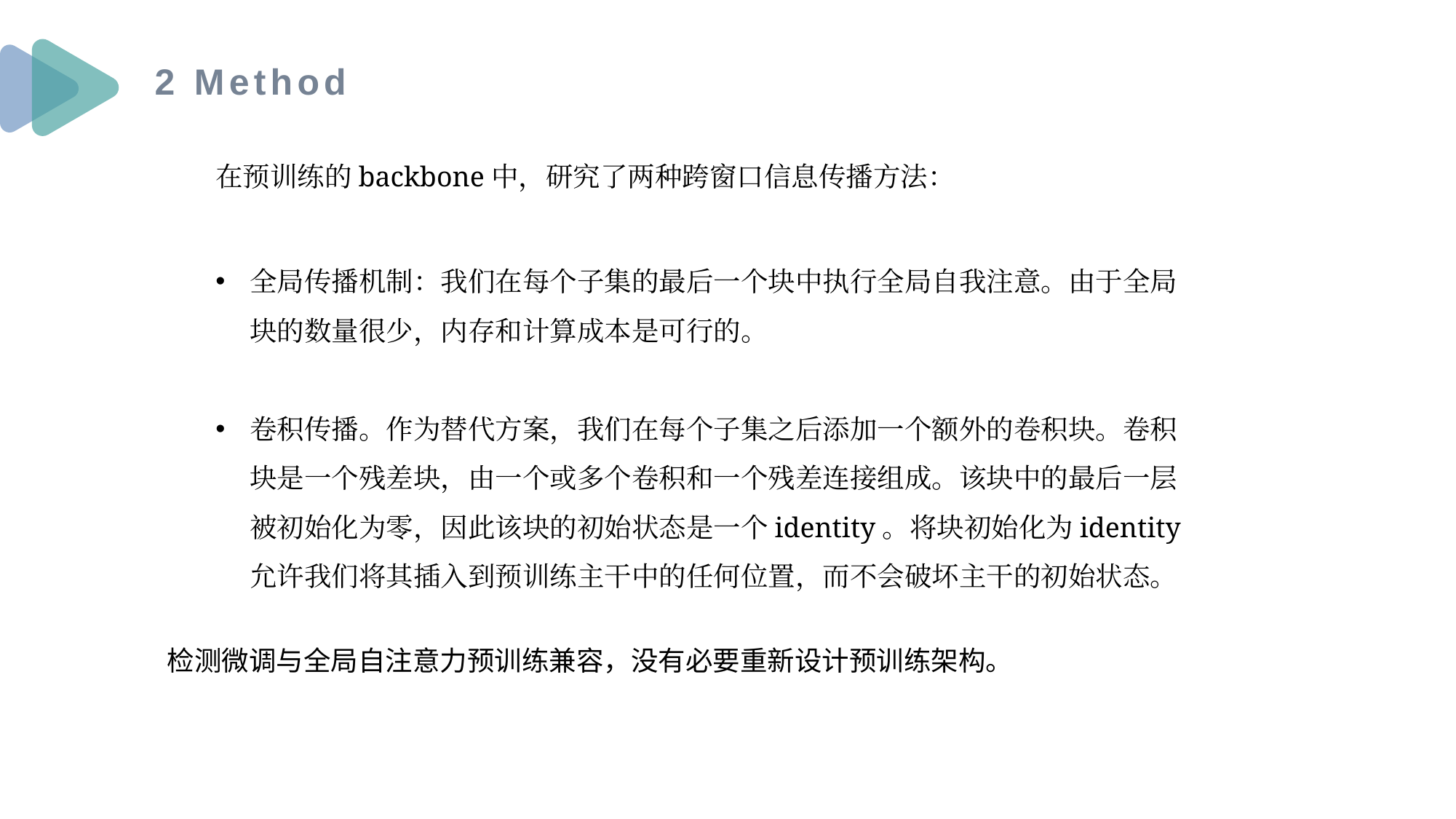

2 Method
在预训练的backbone中，研究了两种跨窗口信息传播方法：
全局传播机制：我们在每个子集的最后一个块中执行全局自我注意。由于全局块的数量很少，内存和计算成本是可行的。

卷积传播。作为替代方案，我们在每个子集之后添加一个额外的卷积块。卷积块是一个残差块，由一个或多个卷积和一个残差连接组成。该块中的最后一层被初始化为零，因此该块的初始状态是一个identity。将块初始化为identity允许我们将其插入到预训练主干中的任何位置，而不会破坏主干的初始状态。
检测微调与全局自注意力预训练兼容，没有必要重新设计预训练架构。